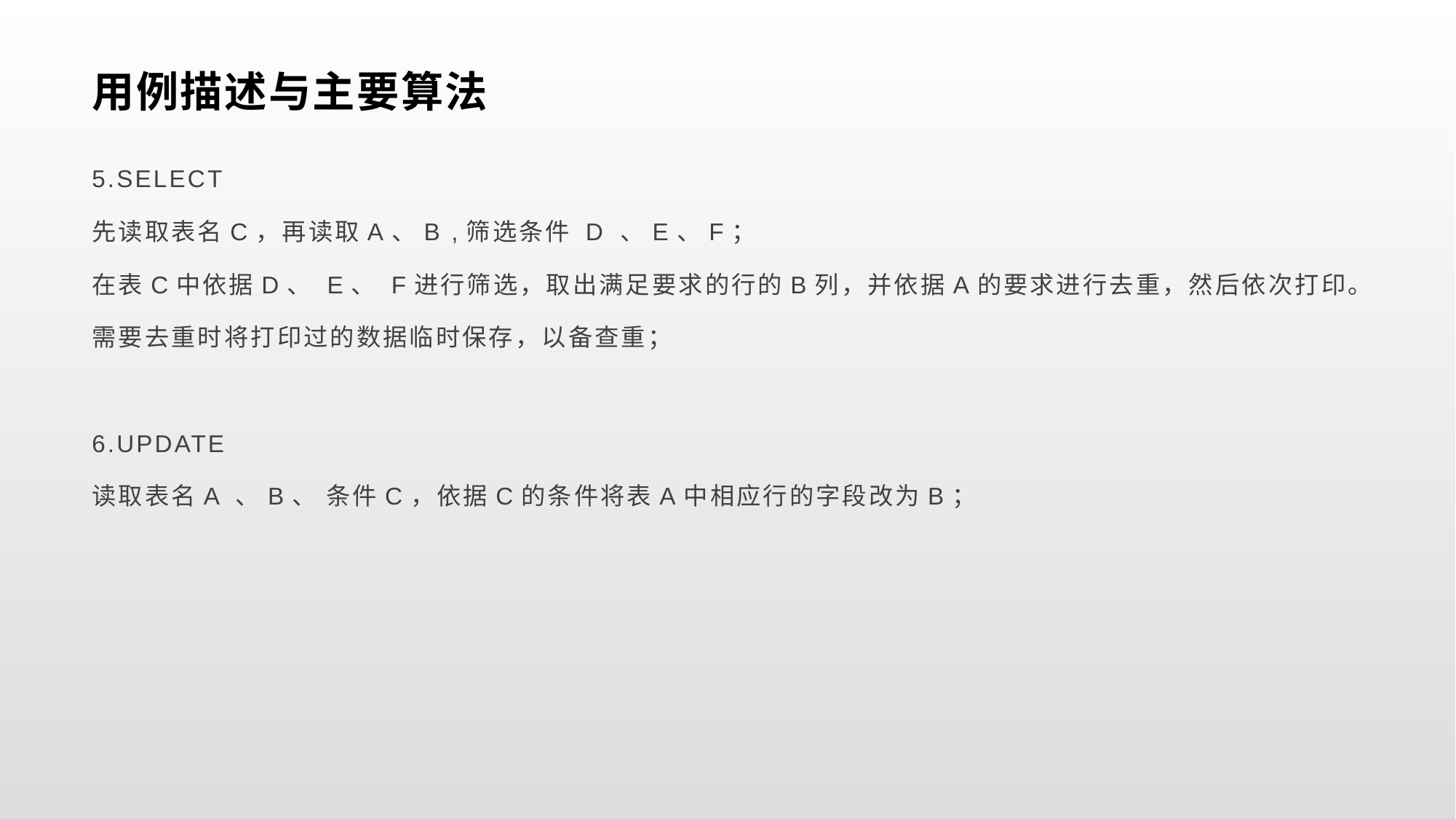

# 用例描述与主要算法
5.SELECT
先读取表名C，再读取A、B ,筛选条件 D 、E、F；
在表C中依据D、 E、 F进行筛选，取出满足要求的行的B列，并依据A的要求进行去重，然后依次打印。
需要去重时将打印过的数据临时保存，以备查重；

6.UPDATE
读取表名A 、B、 条件C，依据C的条件将表A中相应行的字段改为B；